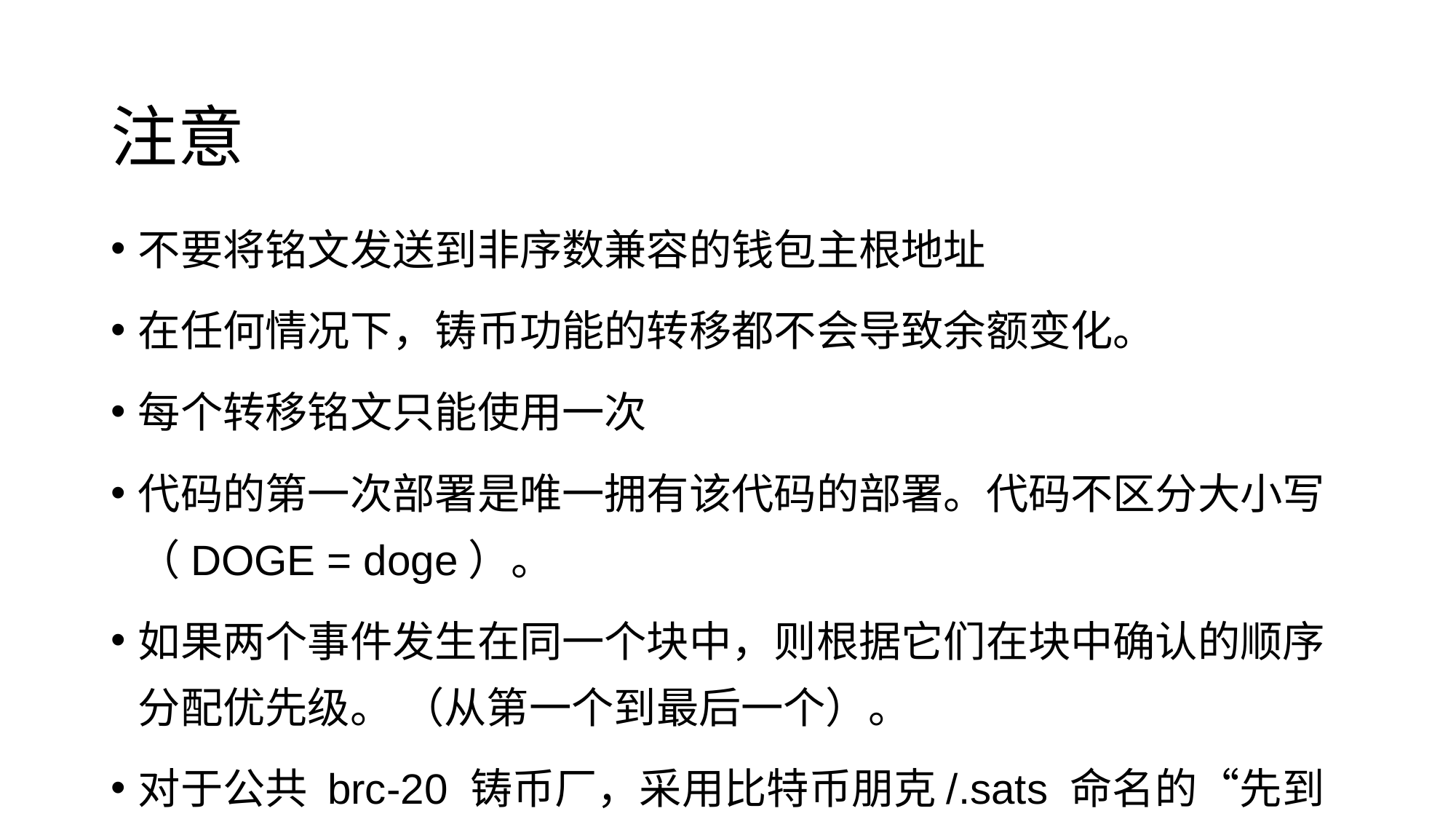

# 注意
不要将铭文发送到非序数兼容的钱包主根地址
在任何情况下，铸币功能的转移都不会导致余额变化。
每个转移铭文只能使用一次
代码的第一次部署是唯一拥有该代码的部署。代码不区分大小写（DOGE = doge）。
如果两个事件发生在同一个块中，则根据它们在块中确认的顺序分配优先级。 （从第一个到最后一个）。
对于公共 brc-20 铸币厂，采用比特币朋克/.sats 命名的“先到先得”方法。这意味着满足部署功能参数的前 x 个铭文将被授予余额。
铸币函数和转移函数的第二步是唯一导致余额变化的事件
第一个超过最大供应量的铸币厂将收到有效的部分。 （例如，最大供应量为 21,000,000，循环供应量为 20,999,242，1000 薄荷铭文 = 758 个余额状态）
通过交易费支出序数不会发生有效的操作。如果它发生在刻录过程中，则生成的刻录将被忽略。如果发生在转账过程的第二阶段，余额将返回到发送者的可用余额。 等等